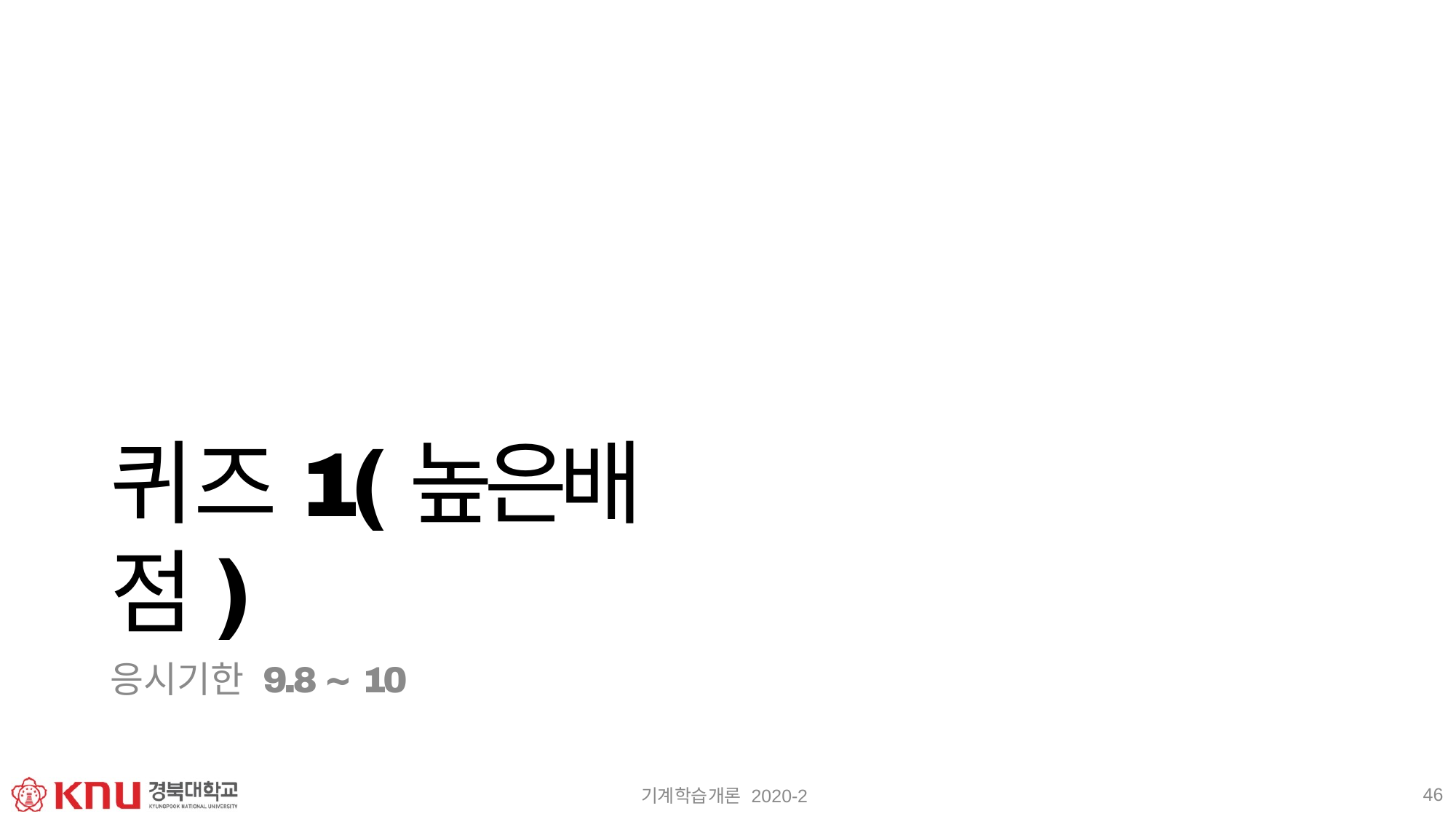

퀴즈1(높은배점)
응시기한 9.8 ~ 10
46
기계학습개론 2020-2